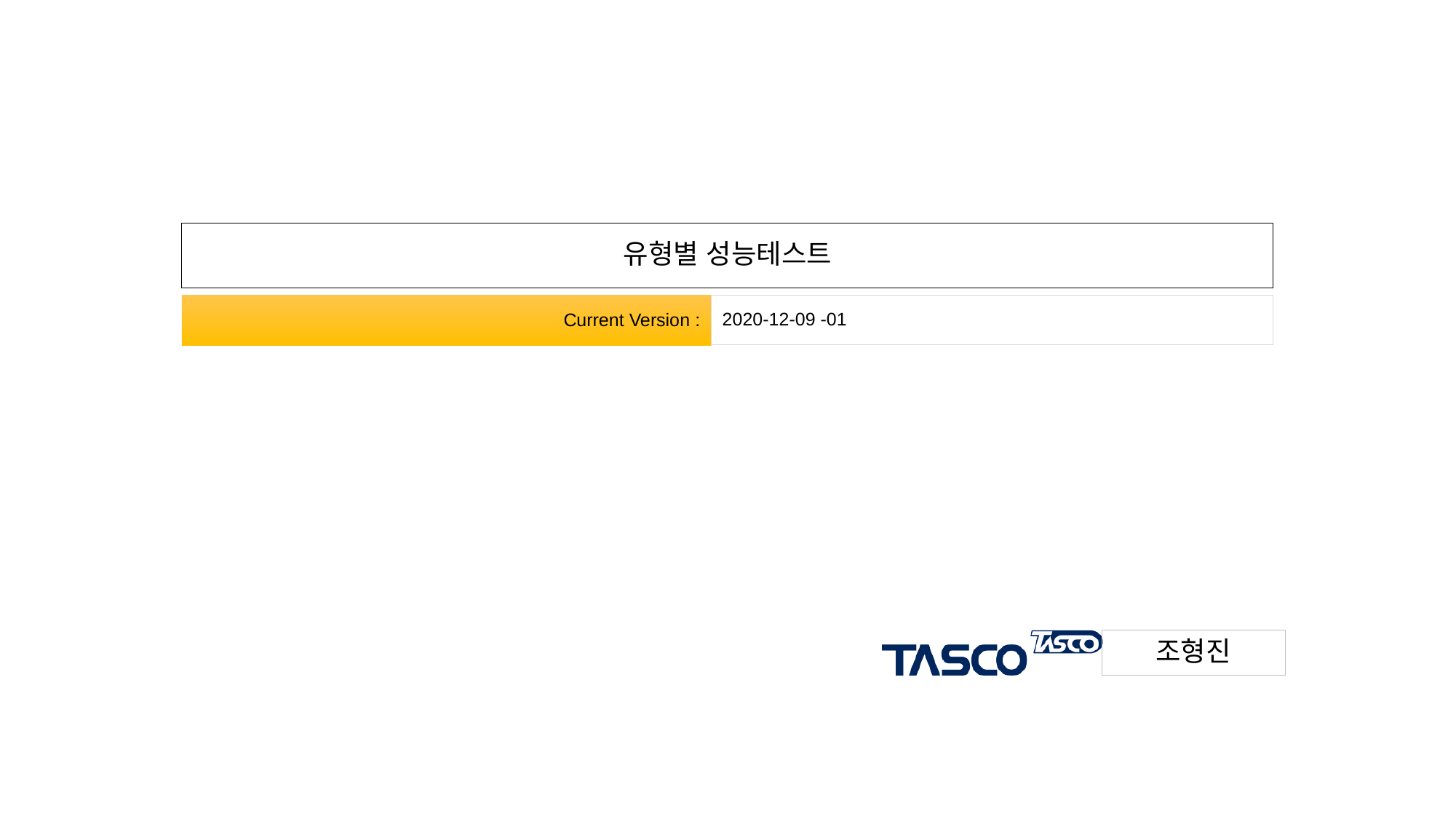

# HACCP_성능테스트
유형별 성능테스트
2020-12-09 -01
조형진